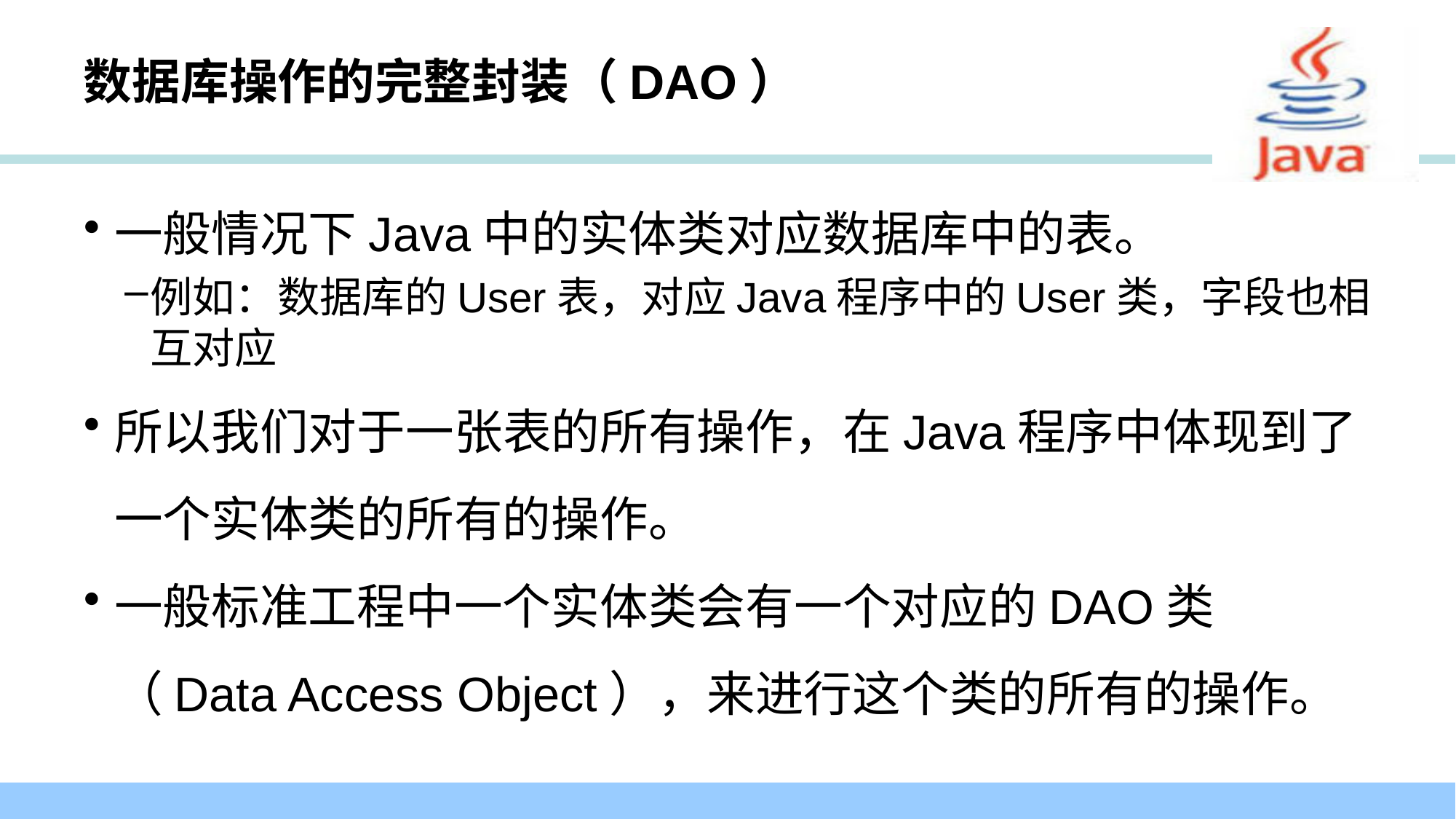

# 数据库操作的完整封装（DAO）
一般情况下Java中的实体类对应数据库中的表。
例如：数据库的User表，对应Java程序中的User类，字段也相互对应
所以我们对于一张表的所有操作，在Java程序中体现到了一个实体类的所有的操作。
一般标准工程中一个实体类会有一个对应的DAO类（Data Access Object），来进行这个类的所有的操作。